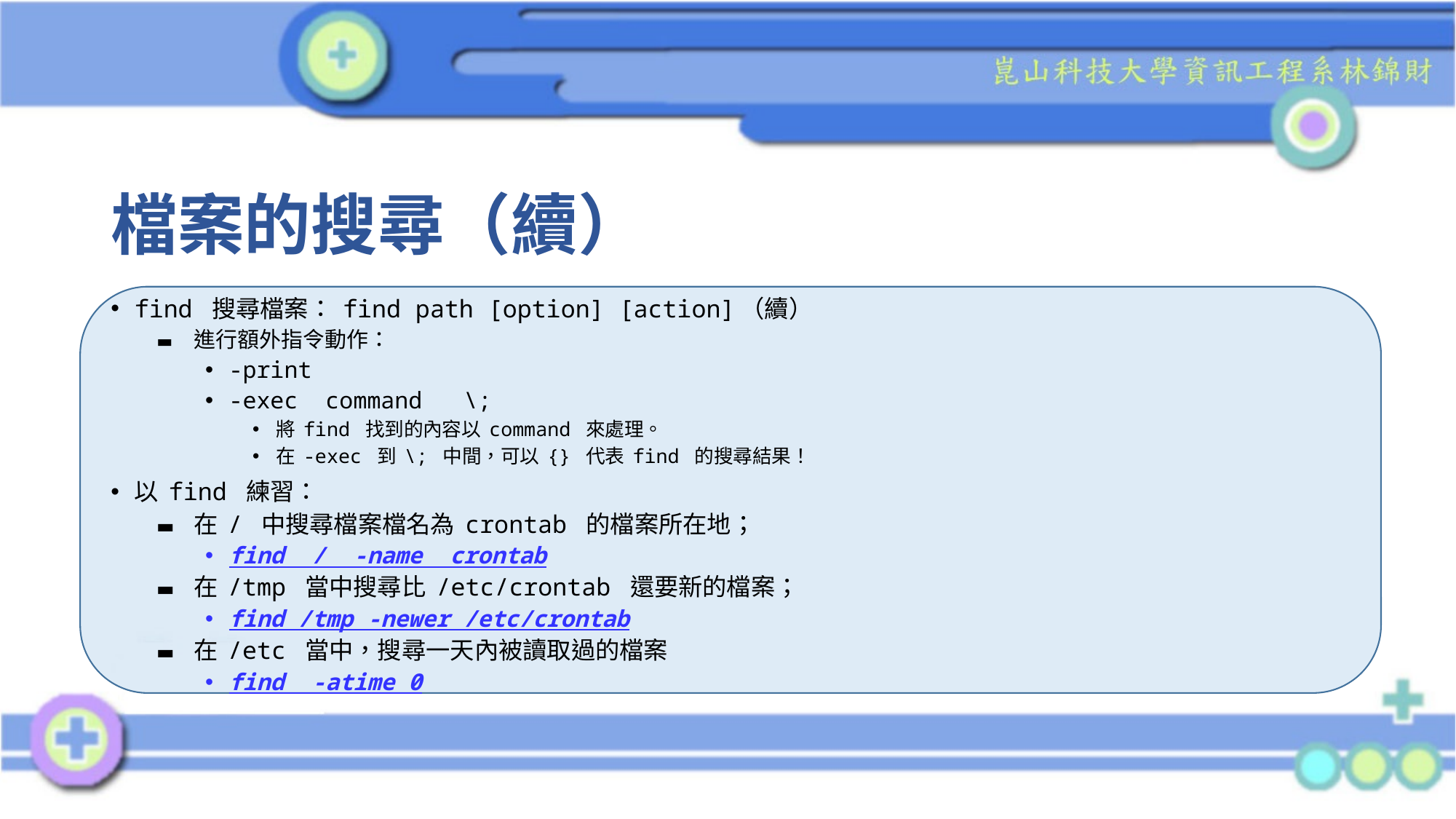

# 檔案的搜尋（續）

find 搜尋檔案： find path [option] [action]（續）
進行額外指令動作：
-print
-exec  command   \;
將 find 找到的內容以 command 來處理。
在 -exec 到 \; 中間，可以 {} 代表 find 的搜尋結果！
以 find 練習：
在 / 中搜尋檔案檔名為 crontab 的檔案所在地；
find  /  -name  crontab
在 /tmp 當中搜尋比 /etc/crontab 還要新的檔案；
find /tmp -newer /etc/crontab
在 /etc 當中，搜尋一天內被讀取過的檔案
find  -atime 0